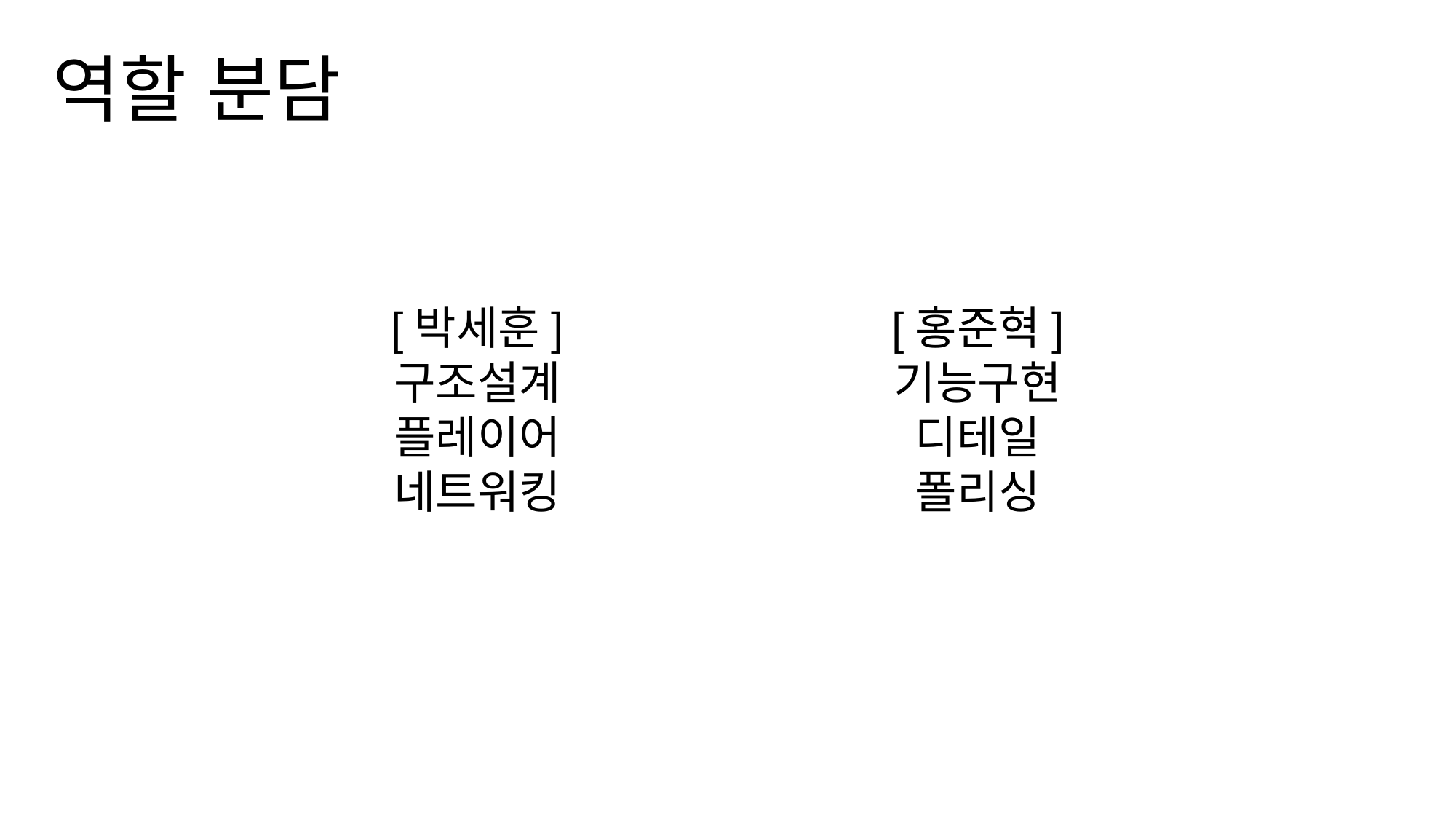

역할 분담
[박세훈]
구조설계
플레이어
네트워킹
[홍준혁]
기능구현
디테일
폴리싱